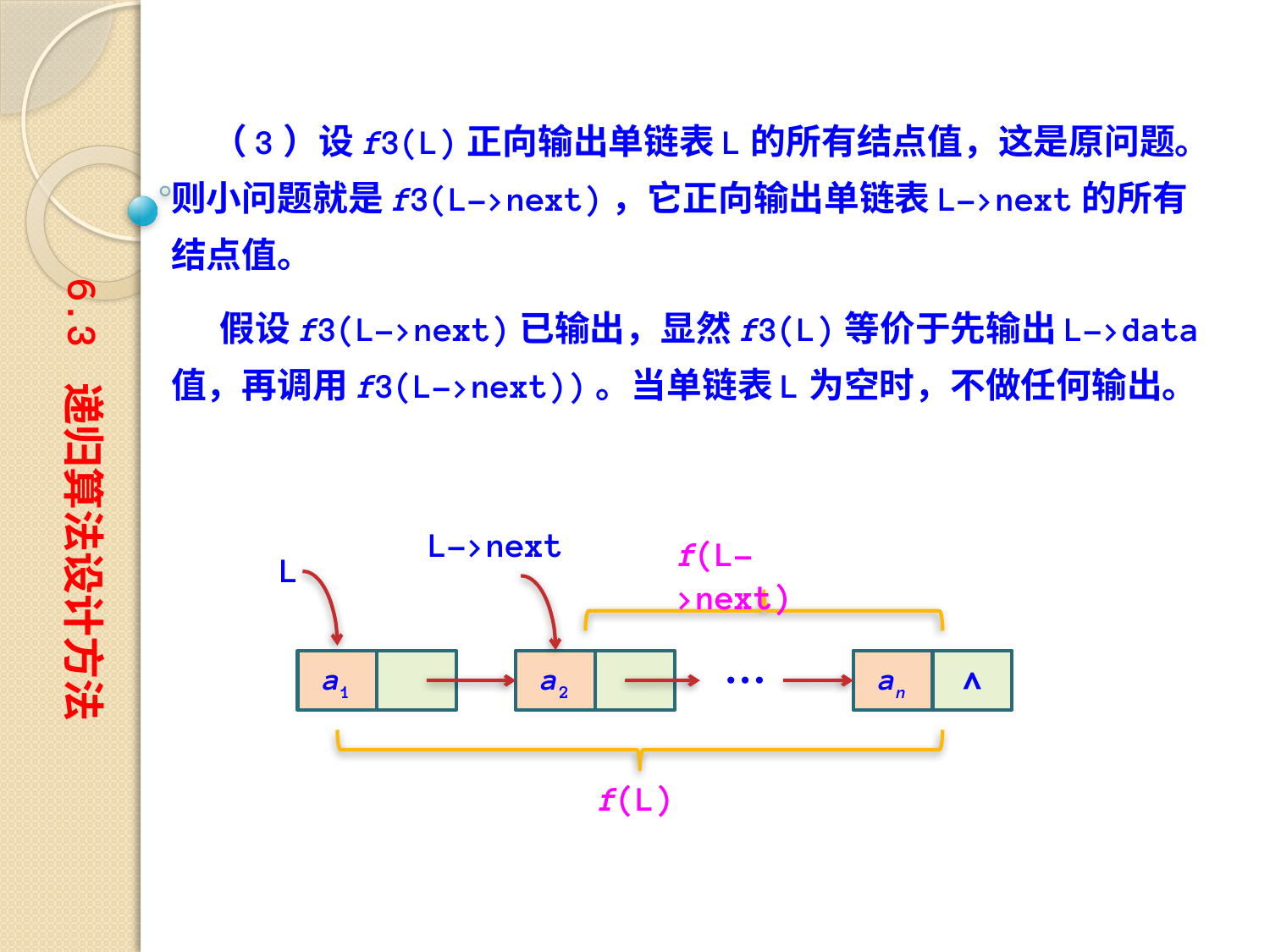

（3）设f3(L)正向输出单链表L的所有结点值，这是原问题。则小问题就是f3(L->next)，它正向输出单链表L->next的所有结点值。
     假设f3(L->next)已输出，显然f3(L)等价于先输出L->data值，再调用f3(L->next))。当单链表L为空时，不做任何输出。
6.3 递归算法设计方法

L->next
f(L->next)
L

…
a1

a2

an
∧
f(L)